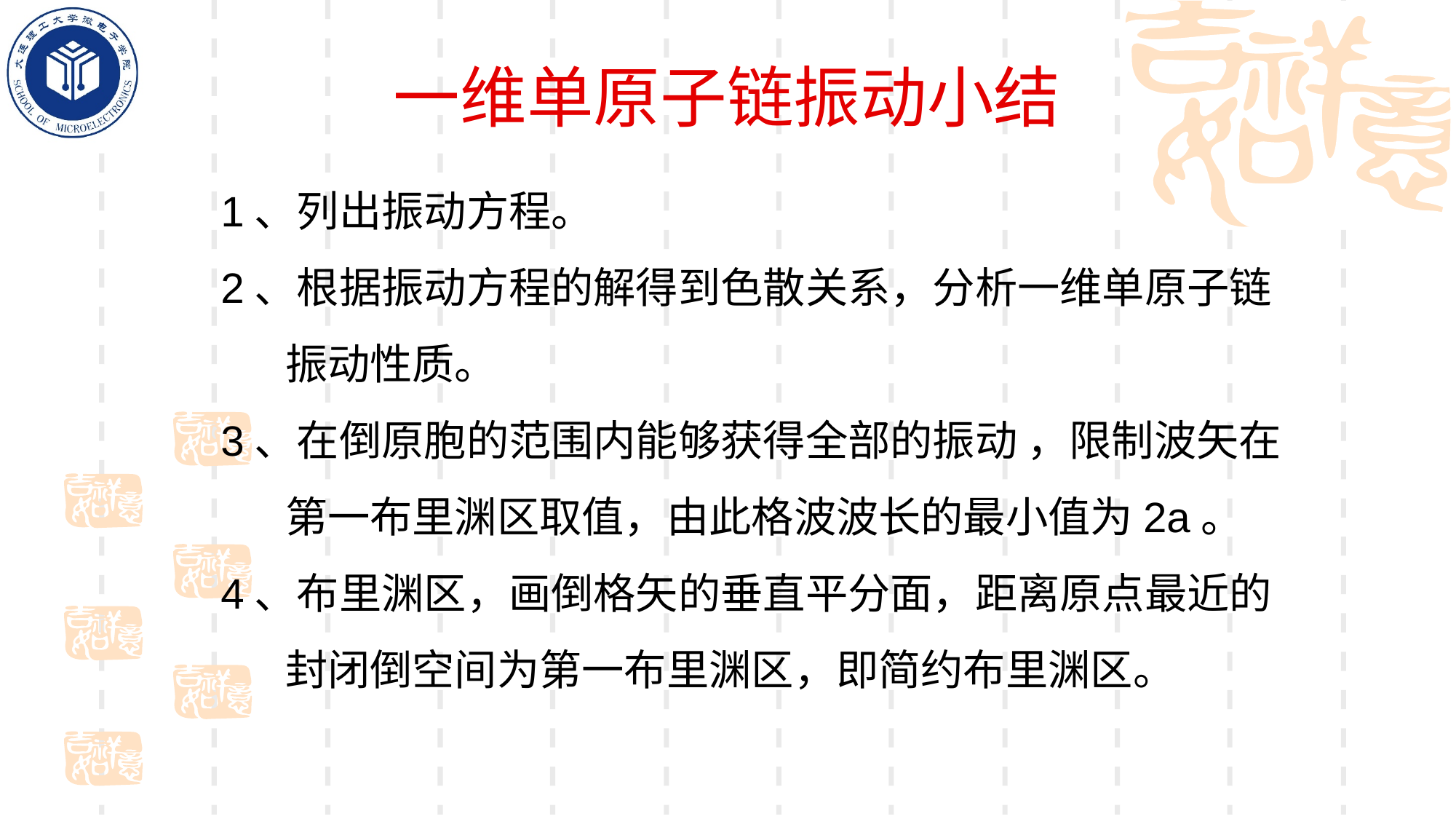

# 一维单原子链振动小结
1、列出振动方程。
2、根据振动方程的解得到色散关系，分析一维单原子链  振动性质。
3、在倒原胞的范围内能够获得全部的振动 ，限制波矢在第一布里渊区取值，由此格波波长的最小值为2a。
4、布里渊区，画倒格矢的垂直平分面，距离原点最近的封闭倒空间为第一布里渊区，即简约布里渊区。